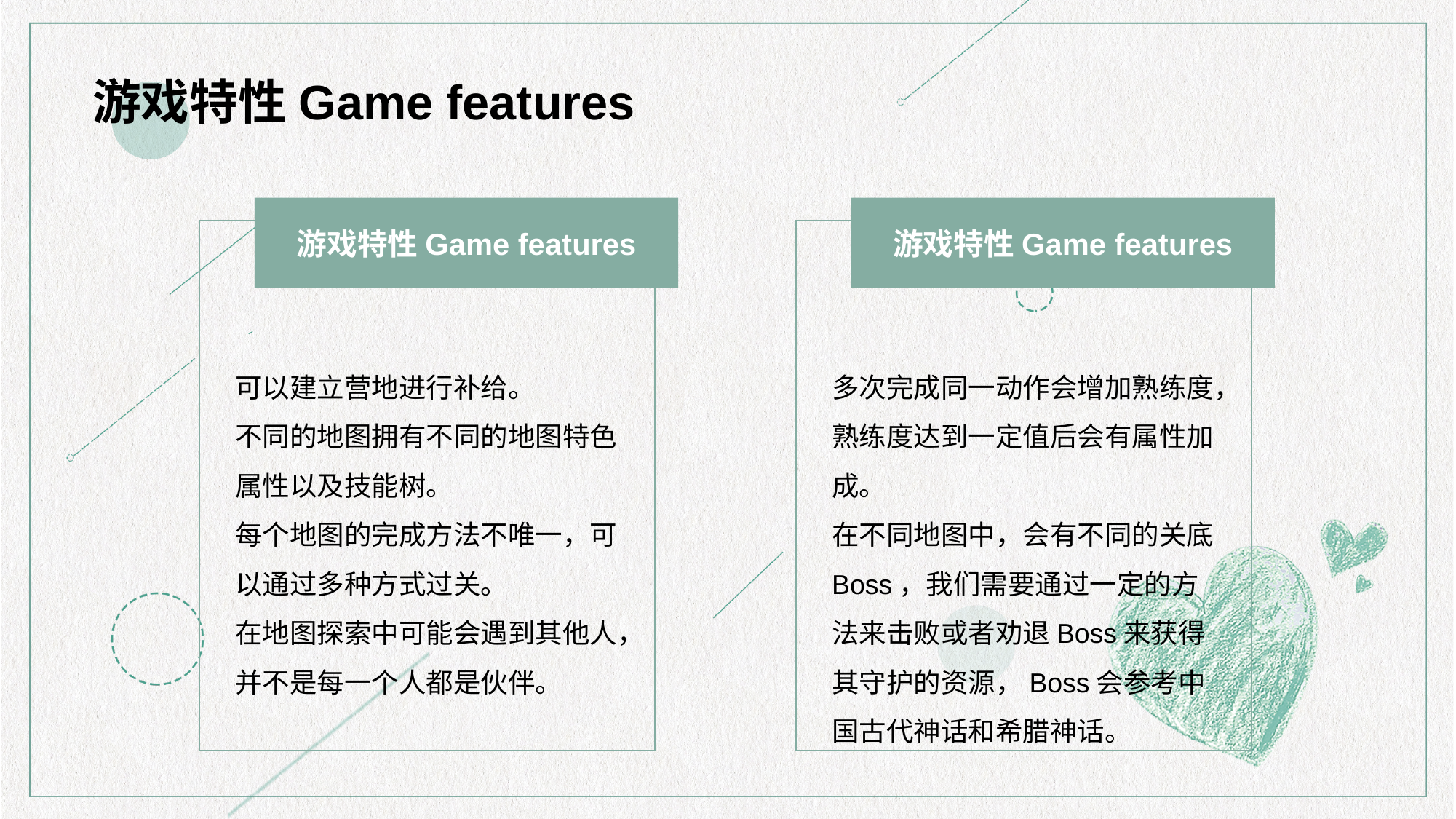

游戏特性Game features
游戏特性Game features

可以建立营地进行补给。
不同的地图拥有不同的地图特色属性以及技能树。
每个地图的完成方法不唯一，可以通过多种方式过关。
在地图探索中可能会遇到其他人，并不是每一个人都是伙伴。

游戏特性Game features

多次完成同一动作会增加熟练度，熟练度达到一定值后会有属性加成。
在不同地图中，会有不同的关底Boss，我们需要通过一定的方法来击败或者劝退Boss来获得其守护的资源，Boss会参考中国古代神话和希腊神话。